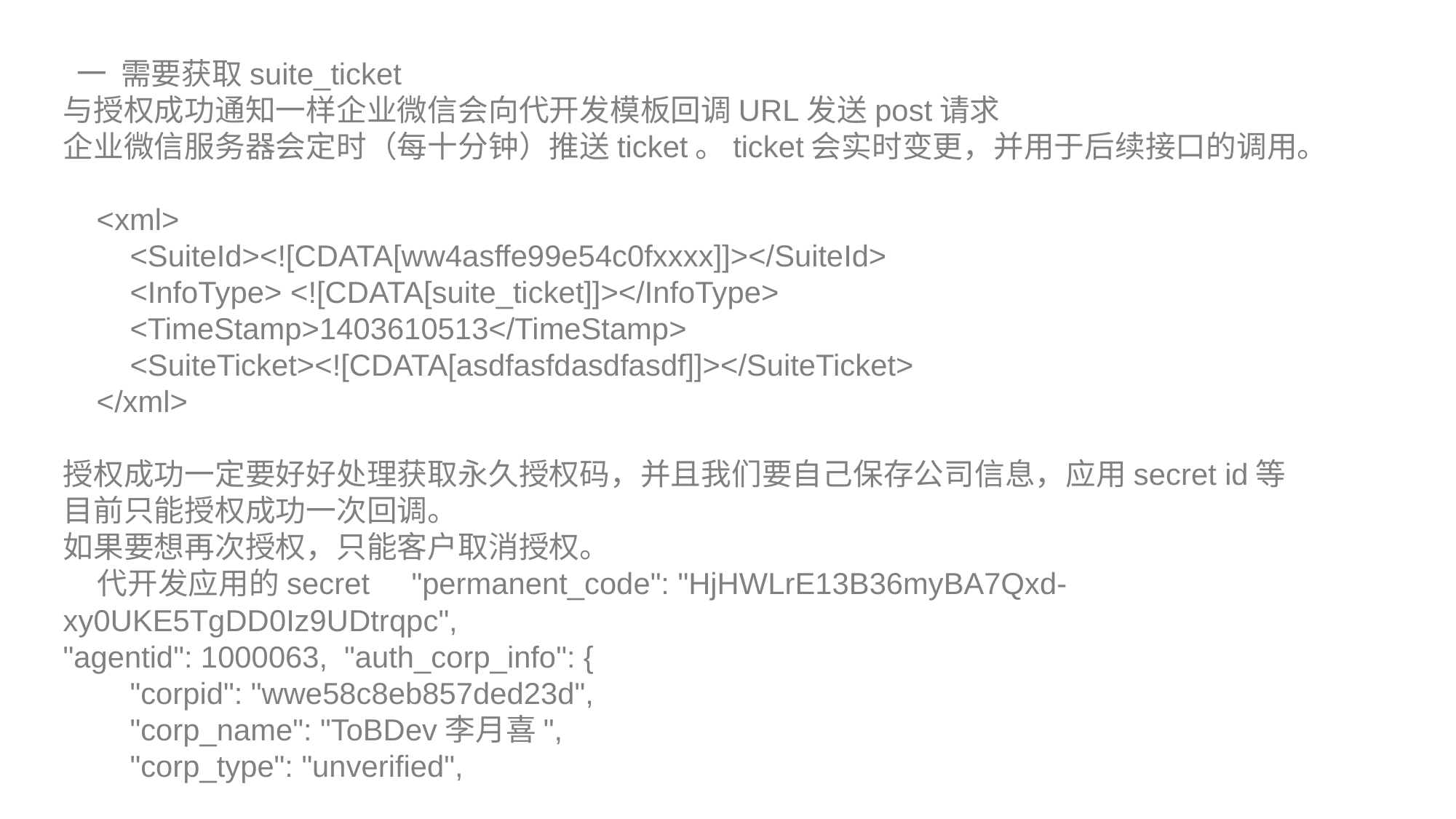

一  需要获取suite_ticket
与授权成功通知一样企业微信会向代开发模板回调URL发送post请求
企业微信服务器会定时（每十分钟）推送ticket。ticket会实时变更，并用于后续接口的调用。

    <xml>
        <SuiteId><![CDATA[ww4asffe99e54c0fxxxx]]></SuiteId>
        <InfoType> <![CDATA[suite_ticket]]></InfoType>
        <TimeStamp>1403610513</TimeStamp>
        <SuiteTicket><![CDATA[asdfasfdasdfasdf]]></SuiteTicket>
    </xml>

授权成功一定要好好处理获取永久授权码，并且我们要自己保存公司信息，应用secret id等
目前只能授权成功一次回调。
如果要想再次授权，只能客户取消授权。
    代开发应用的secret     "permanent_code": "HjHWLrE13B36myBA7Qxd-xy0UKE5TgDD0Iz9UDtrqpc",
"agentid": 1000063,  "auth_corp_info": {
        "corpid": "wwe58c8eb857ded23d",
        "corp_name": "ToBDev李月喜",
        "corp_type": "unverified",